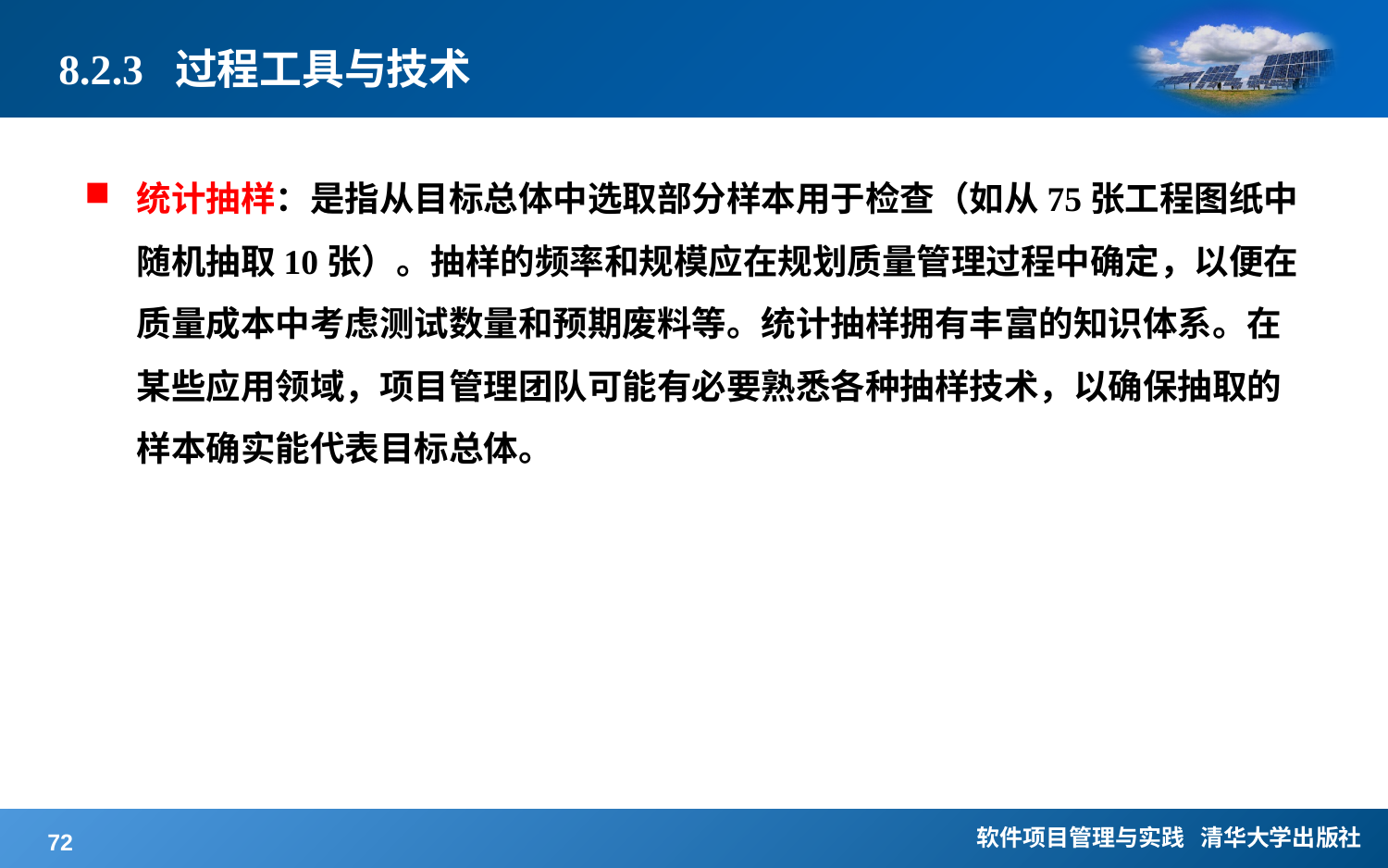

# 8.2.3  过程工具与技术
统计抽样：是指从目标总体中选取部分样本用于检查（如从75张工程图纸中随机抽取10张）。抽样的频率和规模应在规划质量管理过程中确定，以便在质量成本中考虑测试数量和预期废料等。统计抽样拥有丰富的知识体系。在某些应用领域，项目管理团队可能有必要熟悉各种抽样技术，以确保抽取的样本确实能代表目标总体。